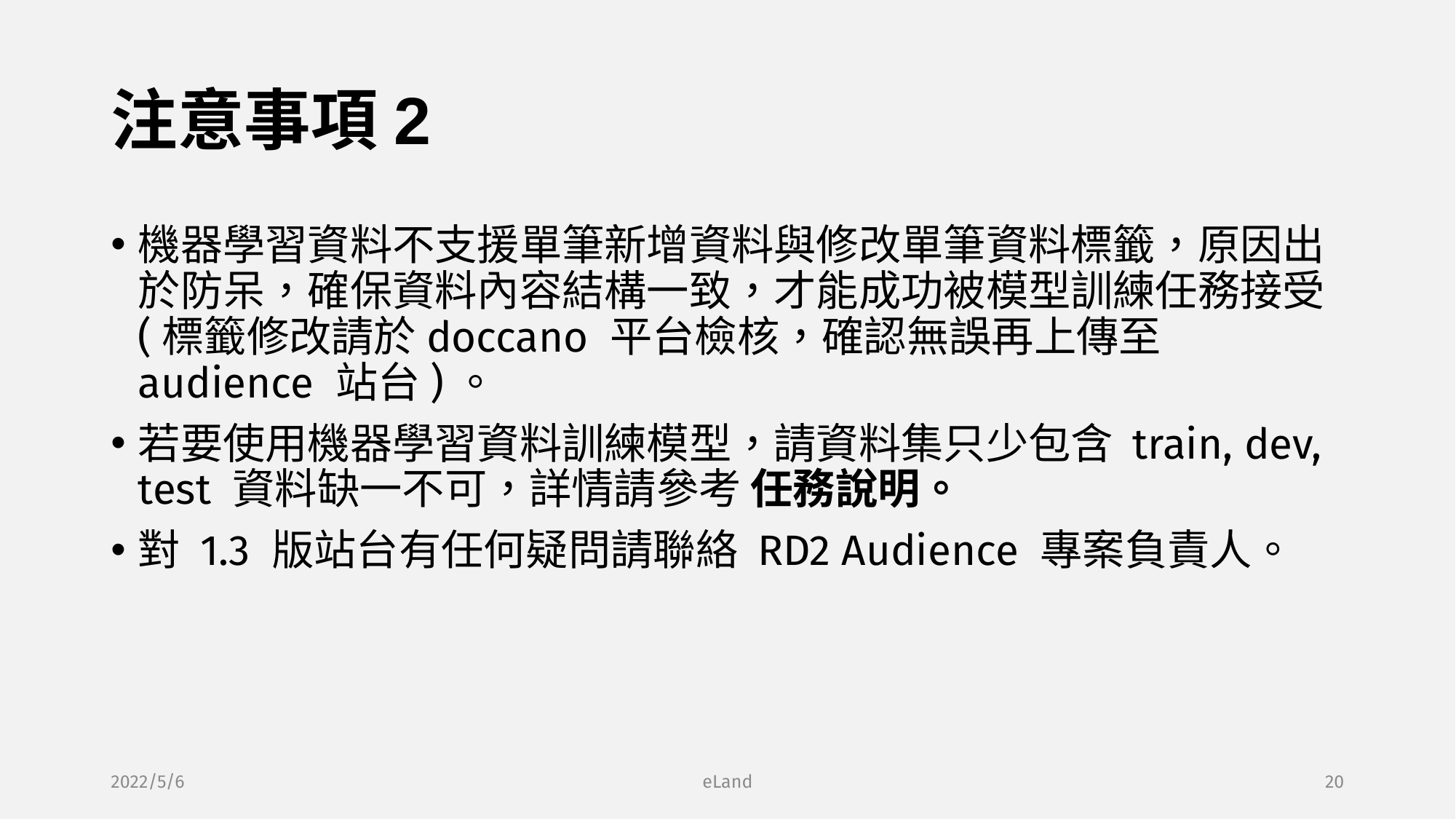

# 注意事項2
機器學習資料不支援單筆新增資料與修改單筆資料標籤，原因出於防呆，確保資料內容結構一致，才能成功被模型訓練任務接受(標籤修改請於doccano 平台檢核，確認無誤再上傳至 audience 站台)。
若要使用機器學習資料訓練模型，請資料集只少包含 train, dev, test 資料缺一不可，詳情請參考 任務說明。
對 1.3 版站台有任何疑問請聯絡 RD2 Audience 專案負責人。

2022/5/6
eLand
20